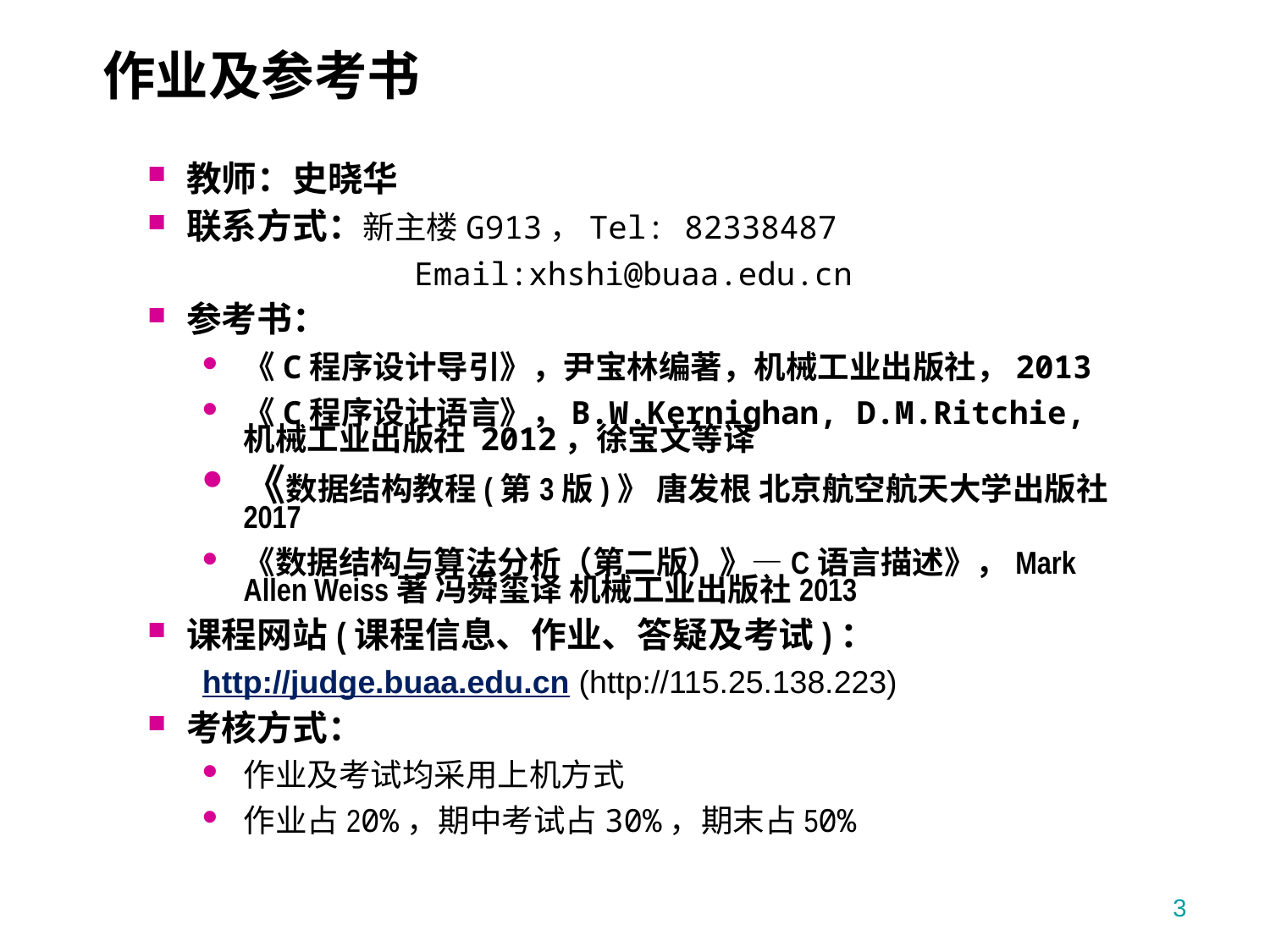

# 作业及参考书
教师：史晓华
联系方式：新主楼G913，Tel: 82338487
              Email:xhshi@buaa.edu.cn
参考书：
《C程序设计导引》，尹宝林编著，机械工业出版社，2013
《C程序设计语言》，B.W.Kernighan, D.M.Ritchie,  机械工业出版社 2012，徐宝文等译
《数据结构教程(第3版)》 唐发根 北京航空航天大学出版社 2017
《数据结构与算法分析（第二版）》—C语言描述》，Mark Allen Weiss著 冯舜玺译 机械工业出版社2013
课程网站(课程信息、作业、答疑及考试)：
http://judge.buaa.edu.cn (http://115.25.138.223)
考核方式：
作业及考试均采用上机方式
作业占20%，期中考试占30%，期末占50%
3